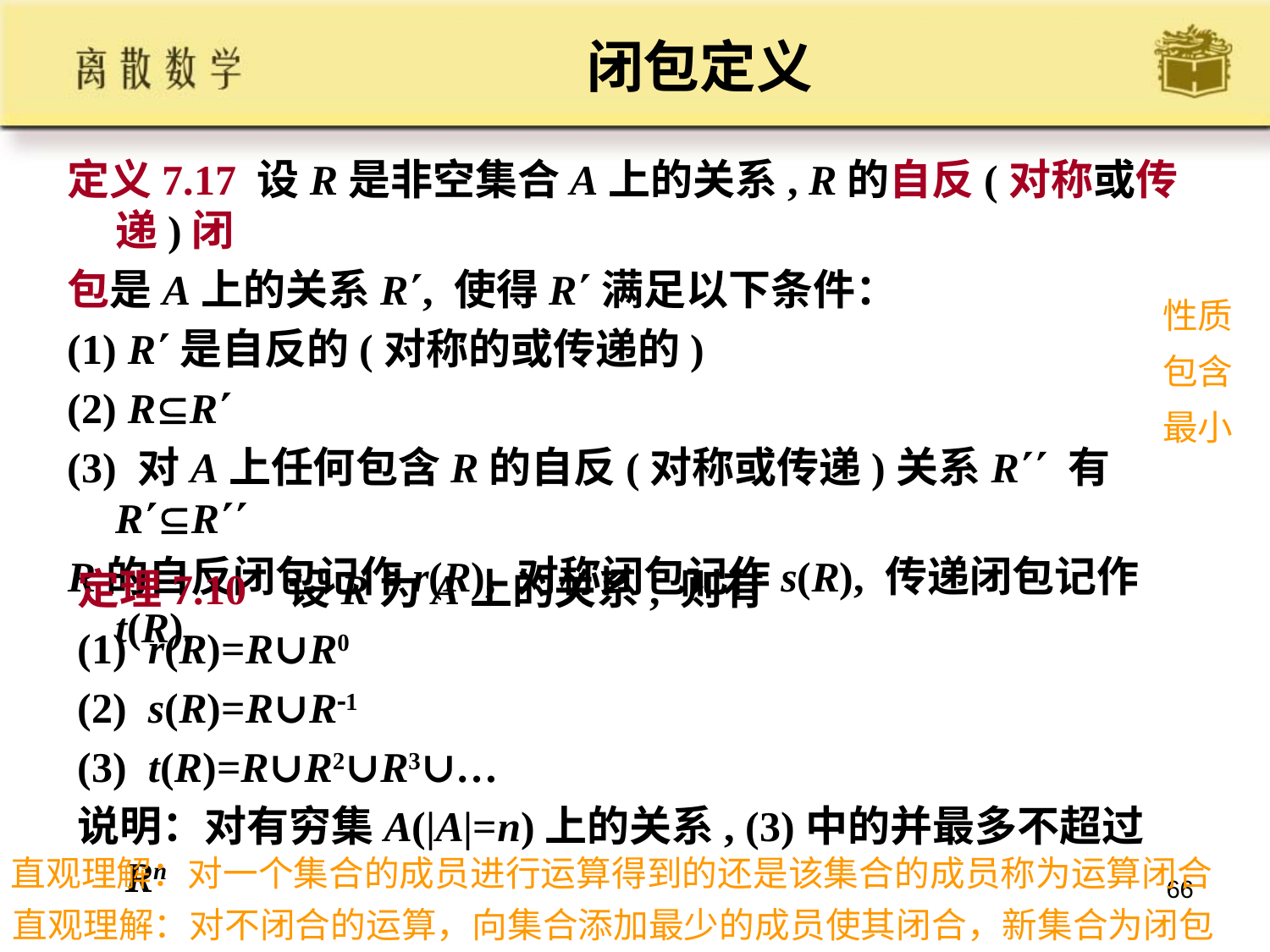

# 闭包定义
定义7.17 设R是非空集合A上的关系, R的自反(对称或传递)闭
包是A上的关系R′, 使得R′满足以下条件：
(1) R′是自反的(对称的或传递的)
(2) R⊆R′
(3) 对A上任何包含R的自反(对称或传递)关系R′′ 有R′⊆R′′
R的自反闭包记作r(R), 对称闭包记作s(R), 传递闭包记作t(R).
性质
包含
最小
定理7.10   设R为A上的关系, 则有
(1)  r(R)=R∪R0
(2)  s(R)=R∪R−1
(3)  t(R)=R∪R2∪R3∪…
说明：对有穷集A(|A|=n)上的关系, (3)中的并最多不超过Rn
直观理解：对一个集合的成员进行运算得到的还是该集合的成员称为运算闭合
66
直观理解：对不闭合的运算，向集合添加最少的成员使其闭合，新集合为闭包